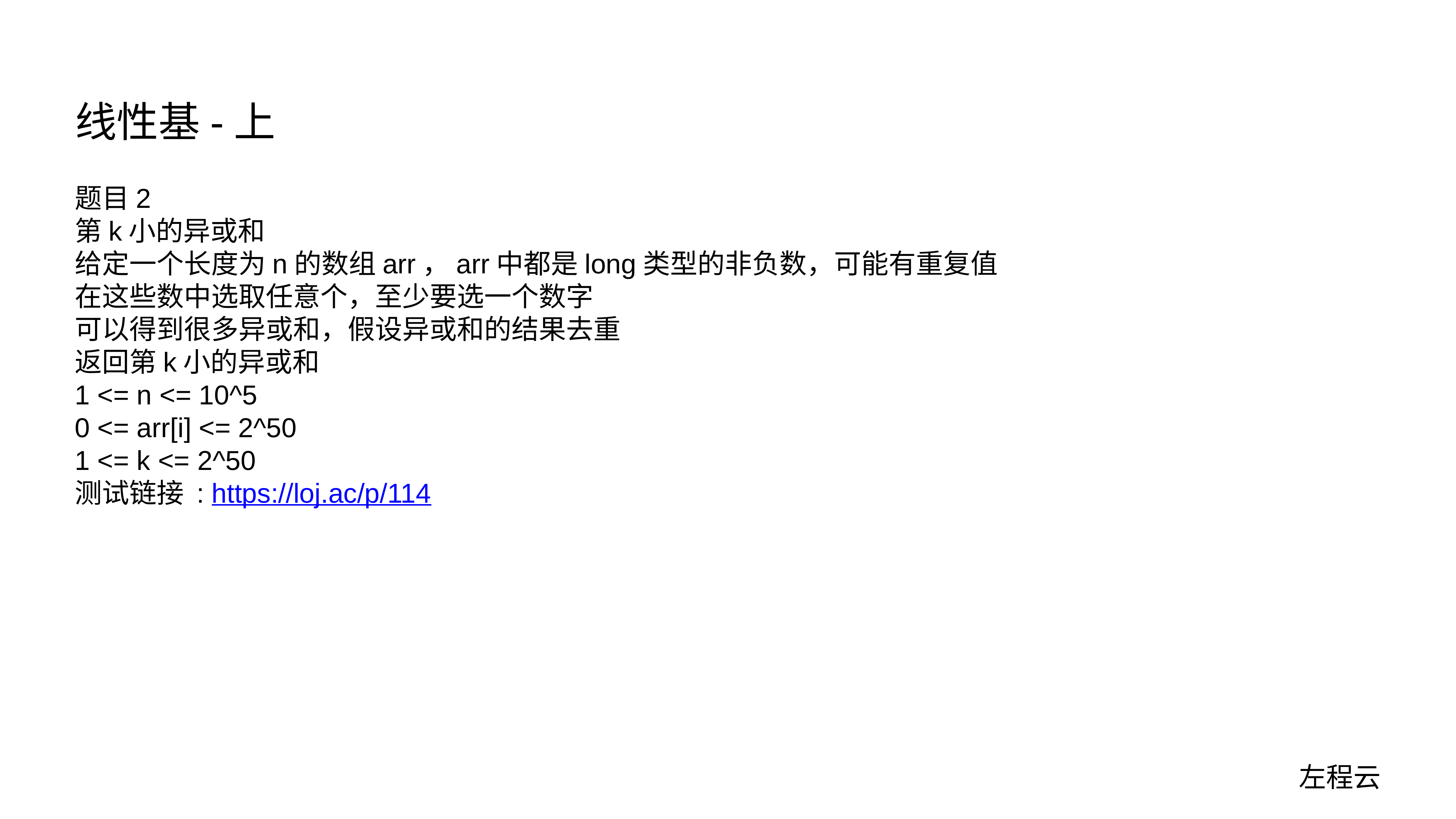

# 线性基-上
题目2
第k小的异或和
给定一个长度为n的数组arr，arr中都是long类型的非负数，可能有重复值
在这些数中选取任意个，至少要选一个数字
可以得到很多异或和，假设异或和的结果去重
返回第k小的异或和
1 <= n <= 10^5
0 <= arr[i] <= 2^50
1 <= k <= 2^50
测试链接 : https://loj.ac/p/114
左程云